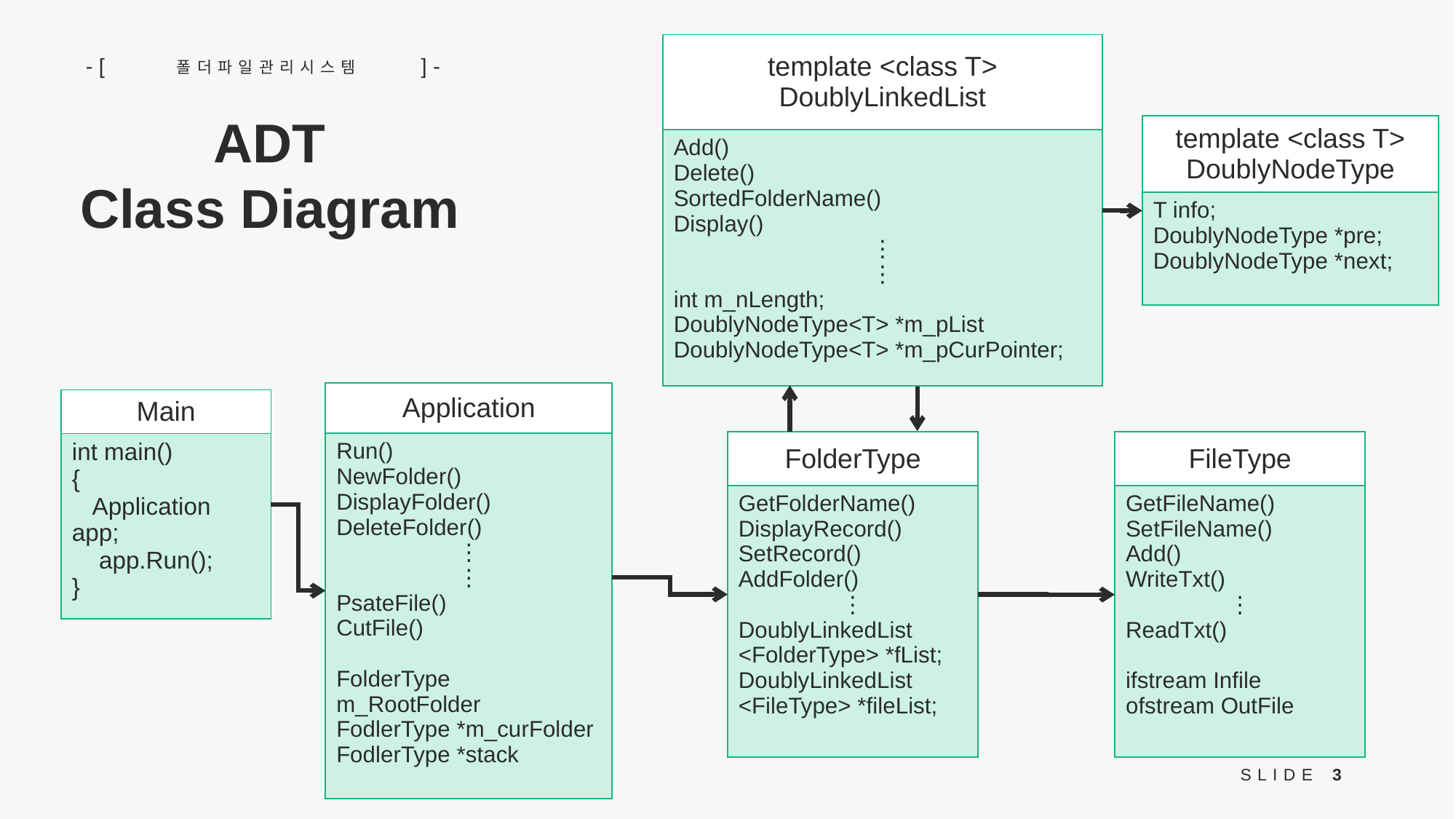

| template <class T> DoublyLinkedList |
| --- |
| Add() Delete() SortedFolderName() Display() ⋮ ⋮ int m\_nLength; DoublyNodeType<T> \*m\_pList DoublyNodeType<T> \*m\_pCurPointer; |
-[
]-
폴더파일관리시스템
ADT
Class Diagram
| template <class T> DoublyNodeType |
| --- |
| T info; DoublyNodeType \*pre; DoublyNodeType \*next; |
| Application |
| --- |
| Run() NewFolder() DisplayFolder() DeleteFolder() ⋮ ⋮ PsateFile() CutFile() FolderType m\_RootFolder FodlerType \*m\_curFolder FodlerType \*stack |
| Main |
| --- |
| int main() { Application app; app.Run(); } |
| FolderType |
| --- |
| GetFolderName() DisplayRecord() SetRecord() AddFolder() ⋮ DoublyLinkedList <FolderType> \*fList; DoublyLinkedList <FileType> \*fileList; |
| FileType |
| --- |
| GetFileName() SetFileName() Add() WriteTxt() ⋮ ReadTxt() ifstream Infile ofstream OutFile |